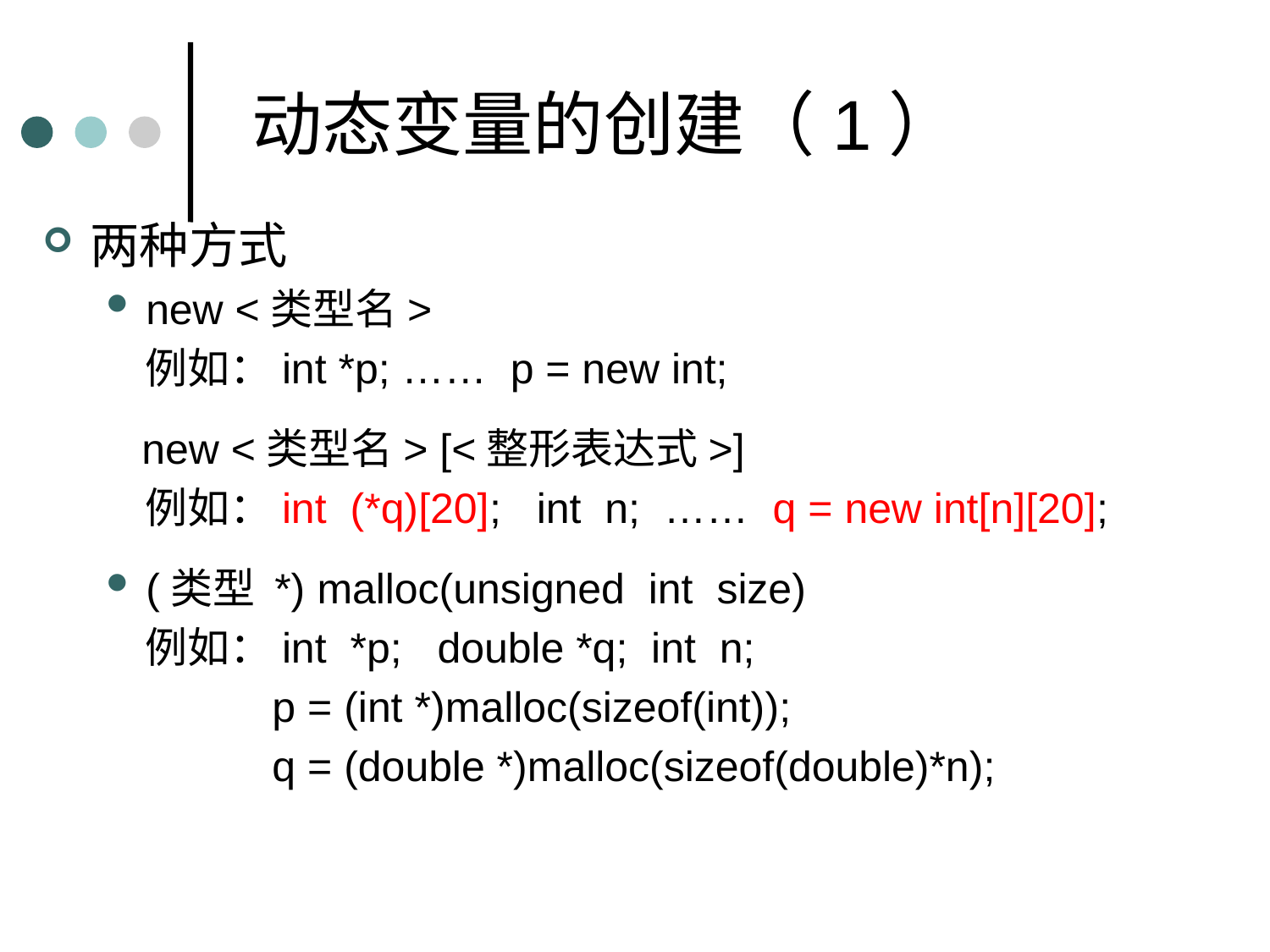

动态变量的创建（1）
两种方式
new <类型名>
   例如：int *p; ……  p = new int;
   new <类型名> [<整形表达式>]
   例如：int  (*q)[20];   int  n;  ……  q = new int[n][20];
(类型 *) malloc(unsigned  int  size)
   例如：int  *p;   double *q;  int  n;
              p = (int *)malloc(sizeof(int));
              q = (double *)malloc(sizeof(double)*n);